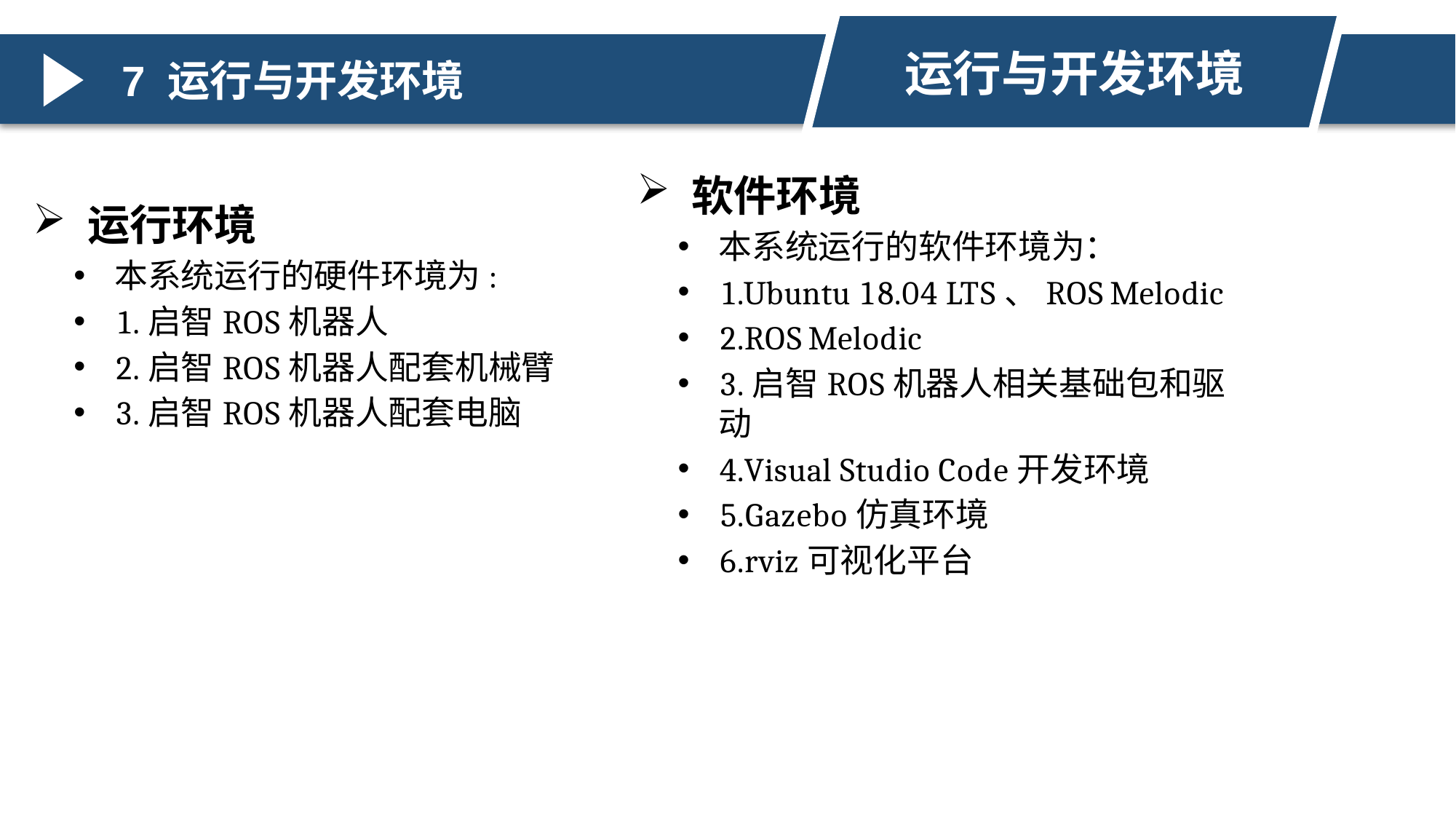

运行与开发环境

7 运行与开发环境

软件环境
本系统运行的软件环境为：
1.Ubuntu 18.04 LTS、ROS Melodic
2.ROS Melodic
3.启智ROS机器人相关基础包和驱动
4.Visual Studio Code开发环境
5.Gazebo仿真环境
6.rviz可视化平台
运行环境
本系统运行的硬件环境为:
1.启智ROS机器人
2.启智ROS机器人配套机械臂
3.启智ROS机器人配套电脑